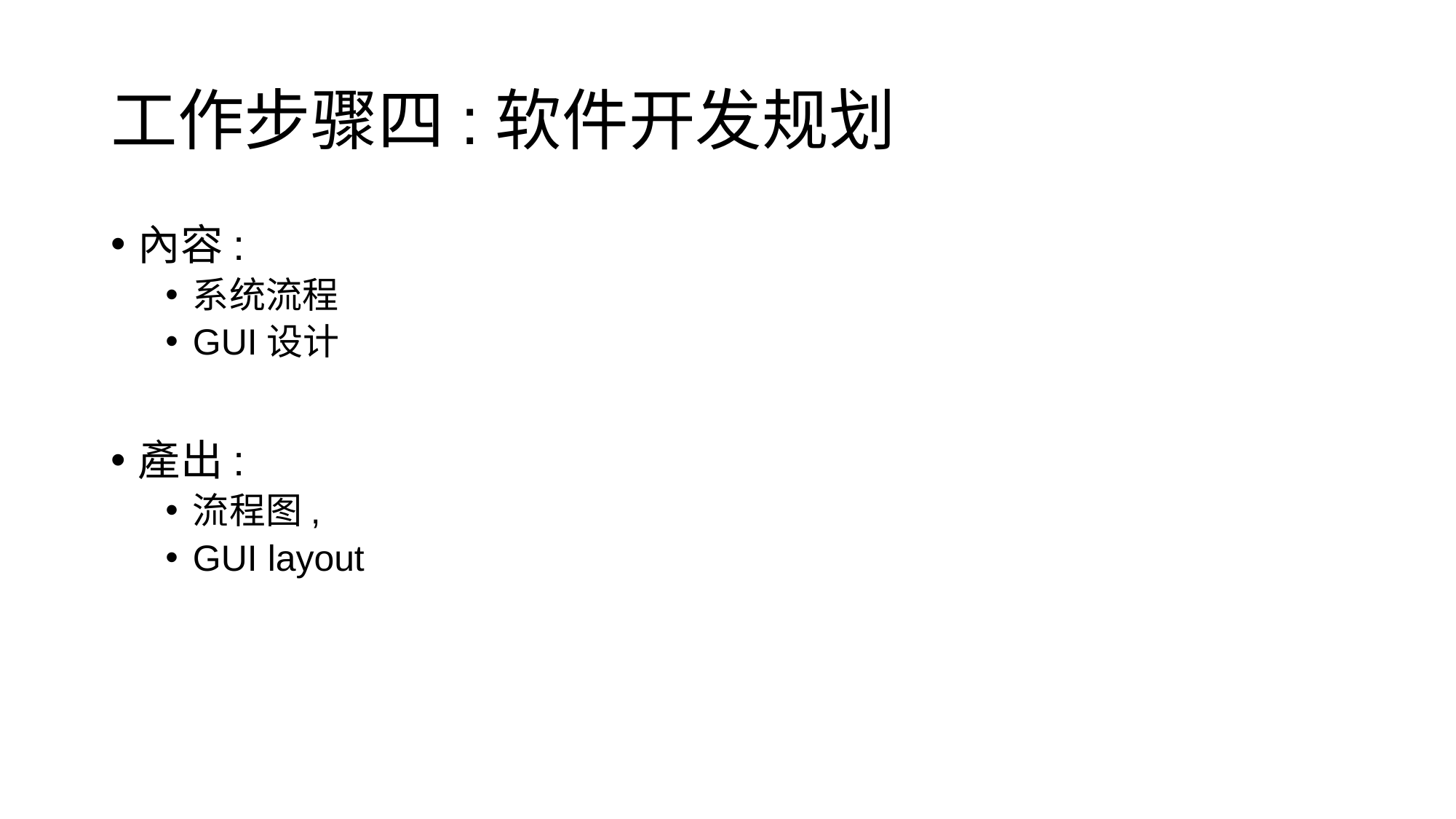

# 工作步骤四:软件开发规划
內容:
系统流程
GUI设计

產出:
流程图,
GUI layout